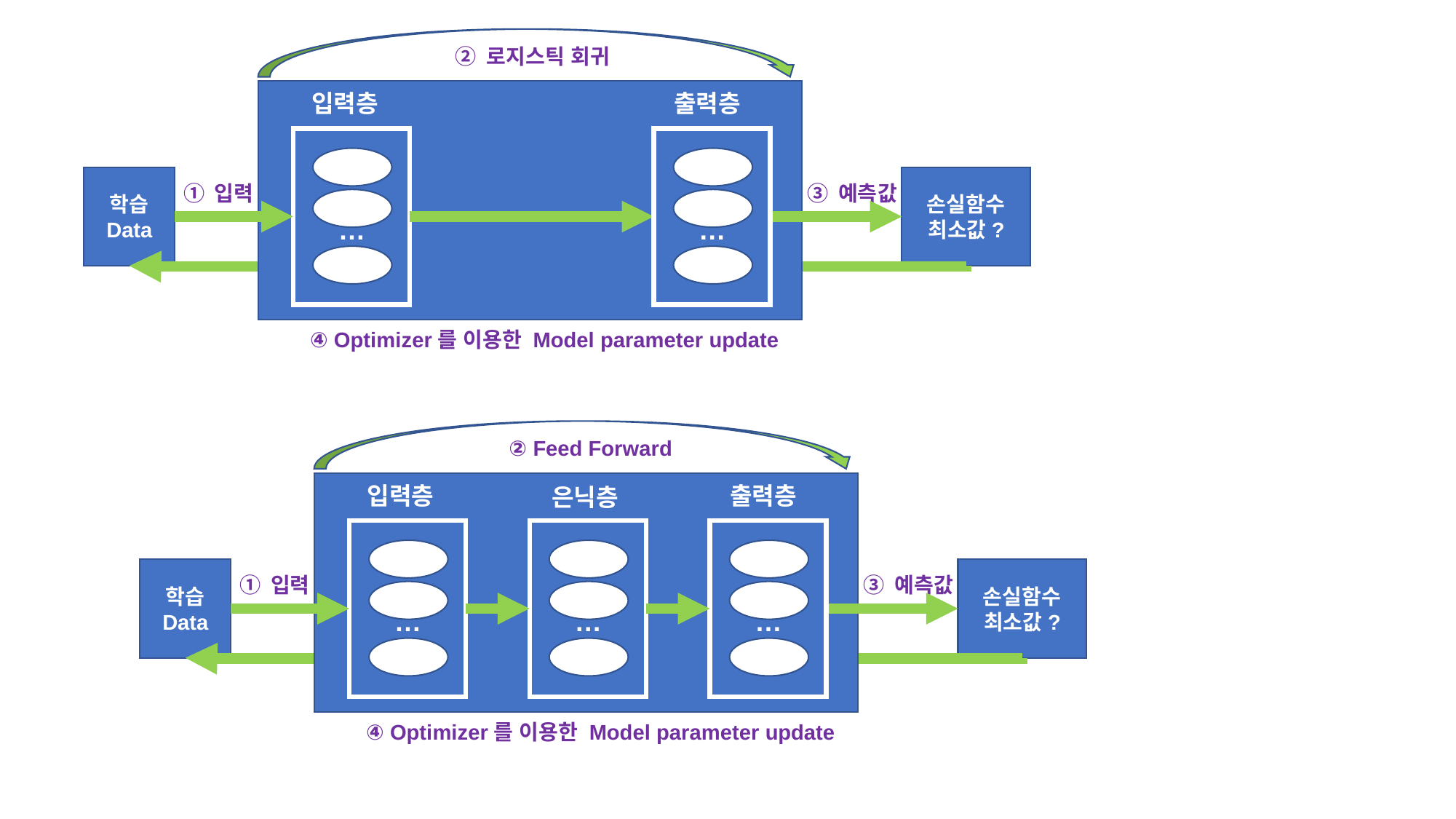

② 로지스틱 회귀

입력층
출력층

…

…

학습
Data
손실함수
최소값?
① 입력
③ 예측값
④ Optimizer를 이용한 Model parameter update

② Feed Forward

입력층
출력층
은닉층

…

…

…

학습
Data
손실함수
최소값?
① 입력
③ 예측값
④ Optimizer를 이용한 Model parameter update